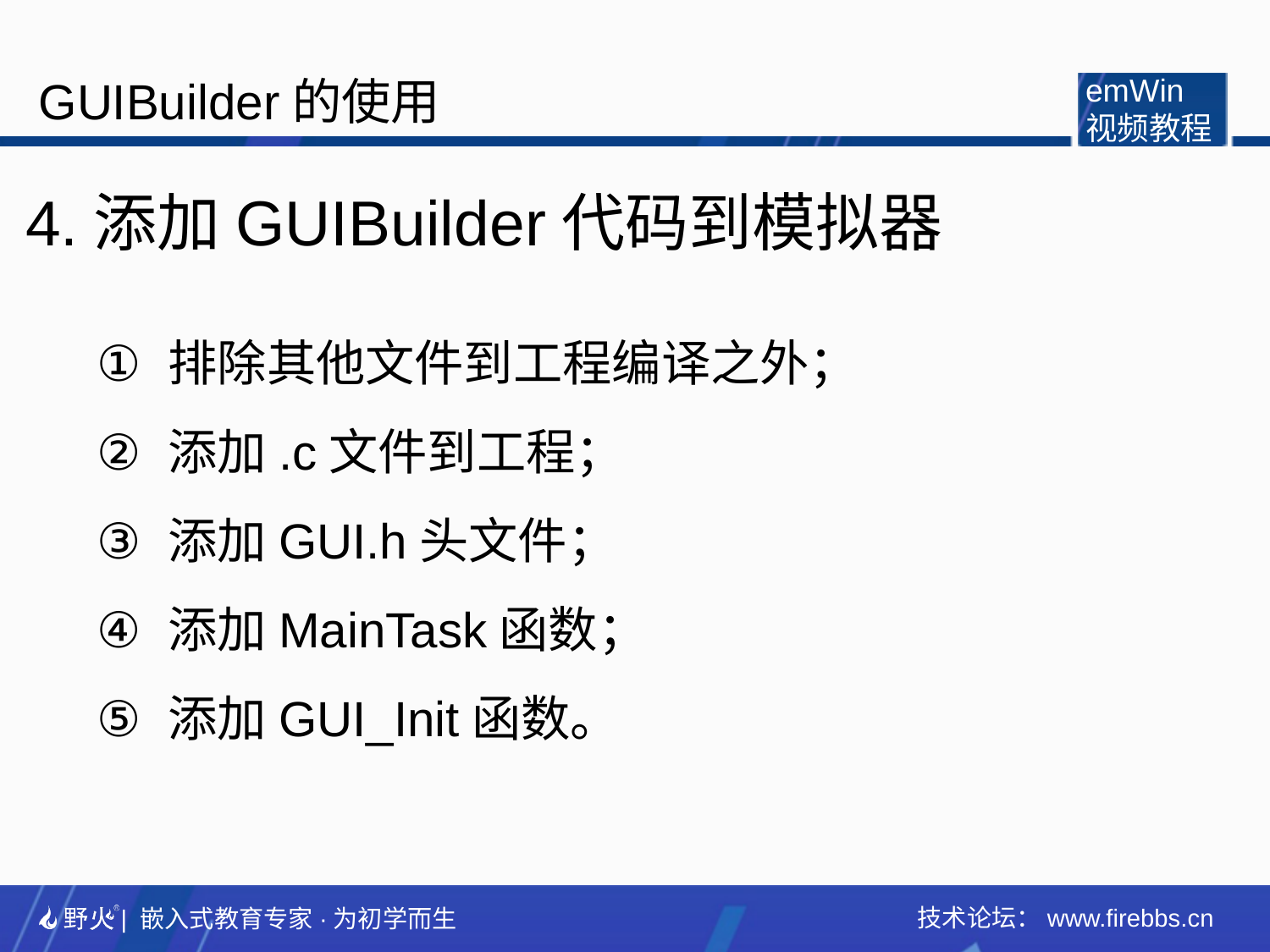

GUIBuilder的使用
emWin
视频教程
4.添加GUIBuilder代码到模拟器
排除其他文件到工程编译之外；
添加.c文件到工程；
添加GUI.h头文件；
添加MainTask函数；
添加GUI_Init函数。